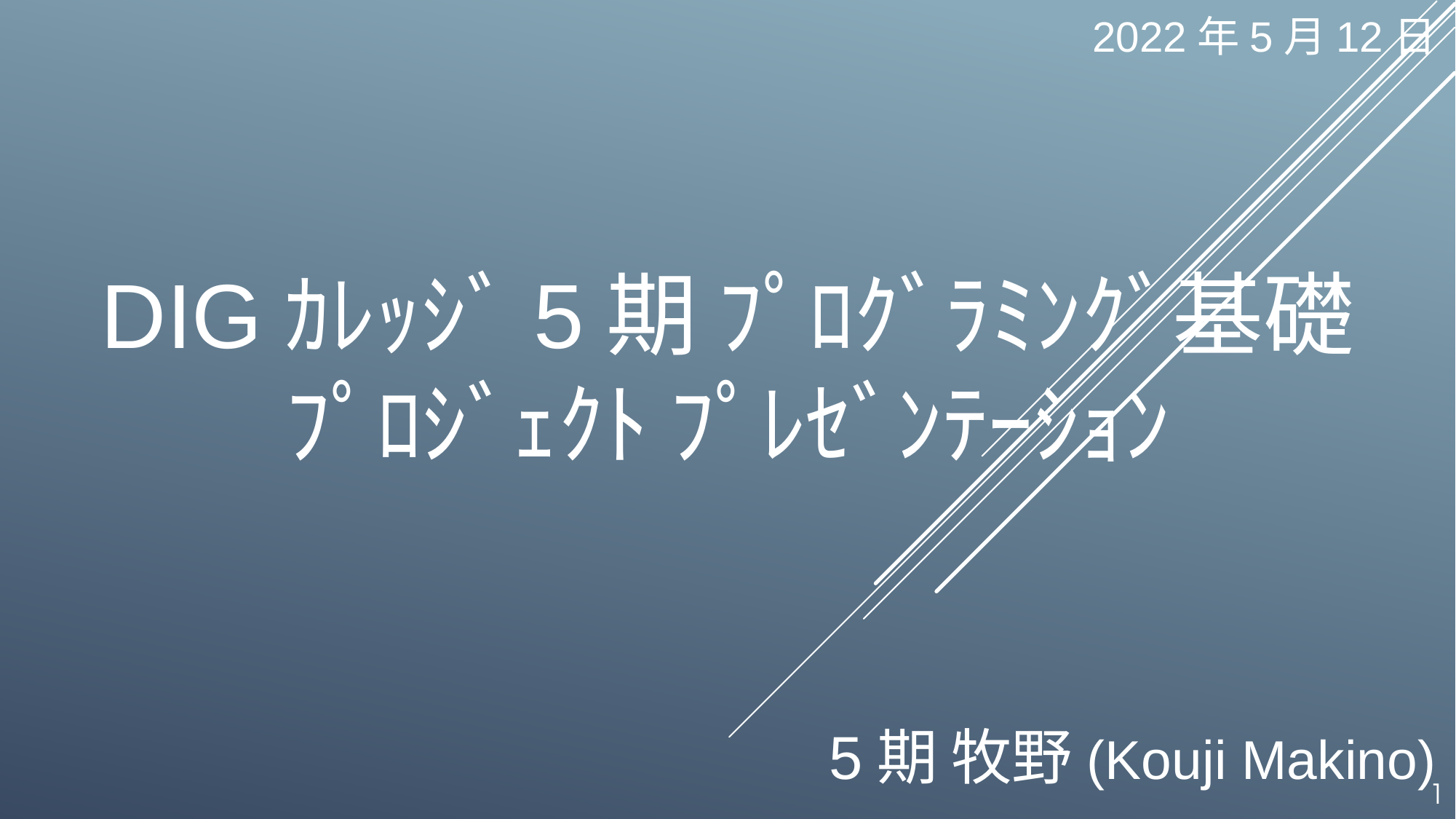

2022年5月12日
DIGｶﾚｯｼﾞ5期 ﾌﾟﾛｸﾞﾗﾐﾝｸﾞ基礎
ﾌﾟﾛｼﾞｪｸﾄ ﾌﾟﾚｾﾞﾝﾃｰｼｮﾝ
5期 牧野(Kouji Makino)
1